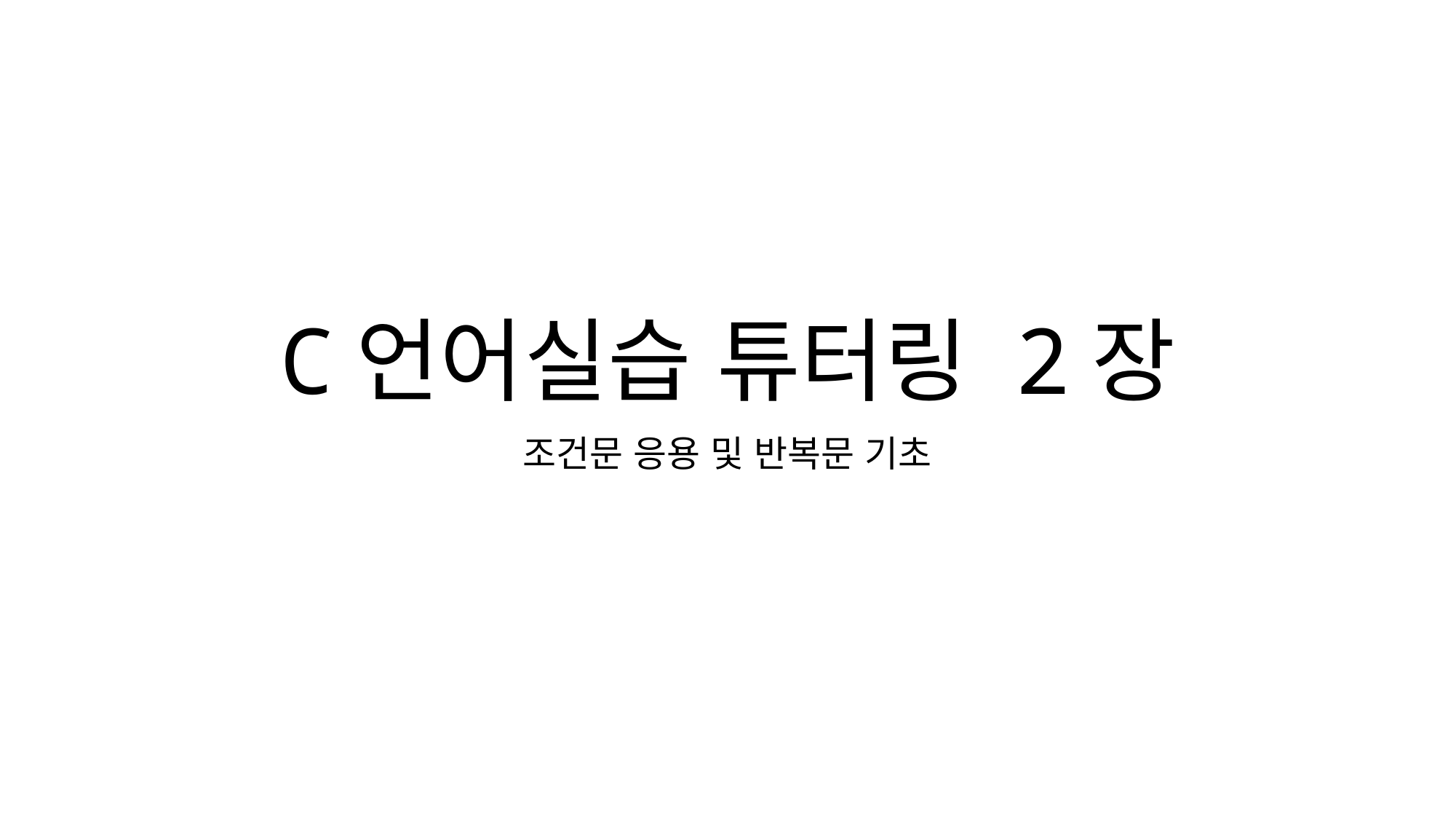

# C언어실습 튜터링 2장
조건문 응용 및 반복문 기초